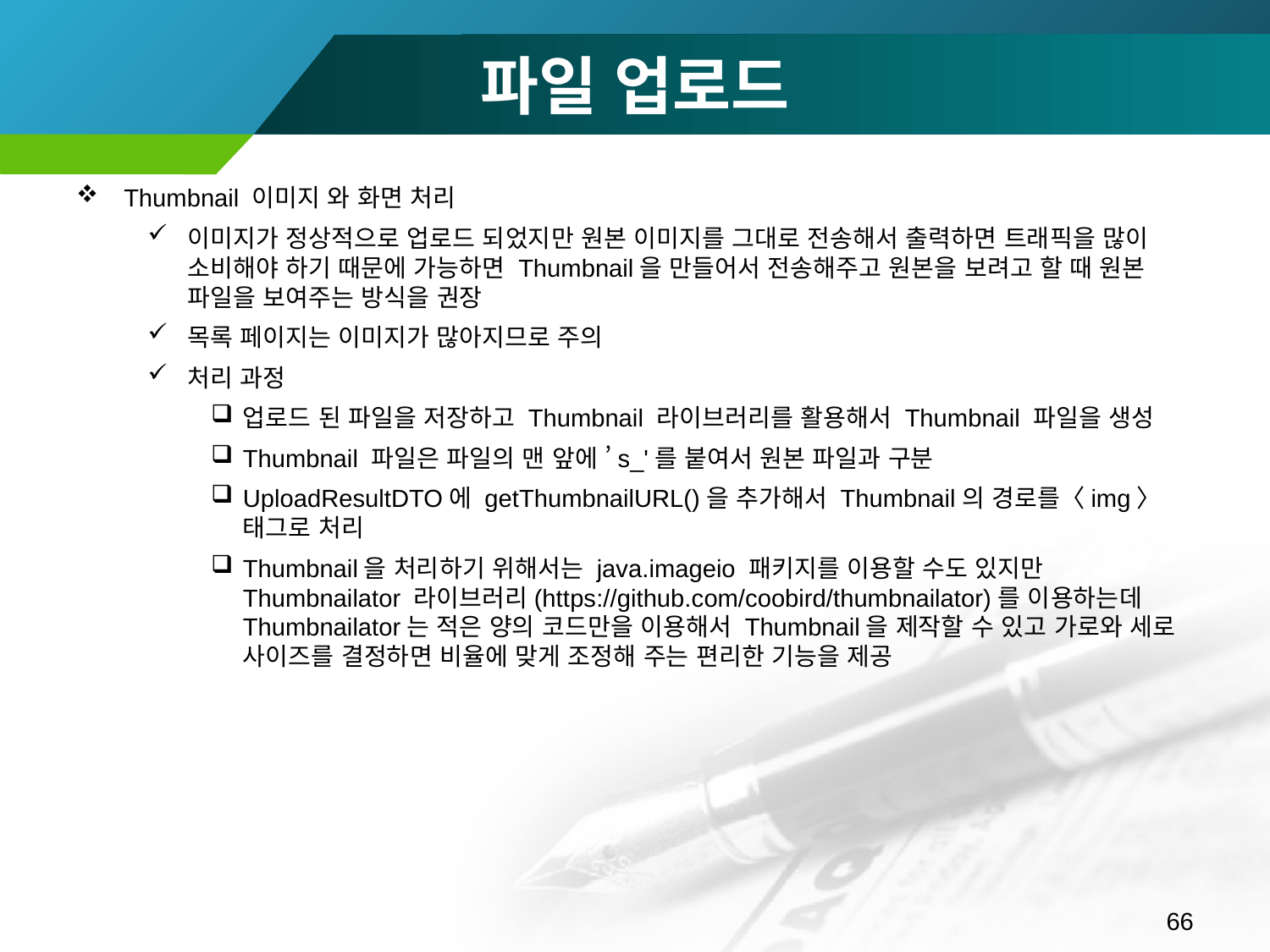

# 파일 업로드
Thumbnail 이미지 와 화면 처리
이미지가 정상적으로 업로드 되었지만 원본 이미지를 그대로 전송해서 출력하면 트래픽을 많이  소비해야 하기 때문에 가능하면 Thumbnail을 만들어서 전송해주고 원본을 보려고 할 때 원본 파일을 보여주는 방식을 권장
목록 페이지는 이미지가 많아지므로 주의
처리 과정
업로드 된 파일을 저장하고 Thumbnail 라이브러리를 활용해서 Thumbnail 파일을 생성
Thumbnail 파일은 파일의 맨 앞에 ’s_'를 붙여서 원본 파일과 구분
UploadResultDTO에 getThumbnailURL()을 추가해서 Thumbnail의 경로를〈img〉태그로 처리
Thumbnail을 처리하기 위해서는 java.imageio 패키지를 이용할 수도 있지만 Thumbnailator 라이브러리(https://github.com/coobird/thumbnailator)를 이용하는데 Thumbnailator는 적은 양의 코드만을 이용해서 Thumbnail을 제작할 수 있고 가로와 세로 사이즈를 결정하면 비율에 맞게 조정해 주는 편리한 기능을 제공
66